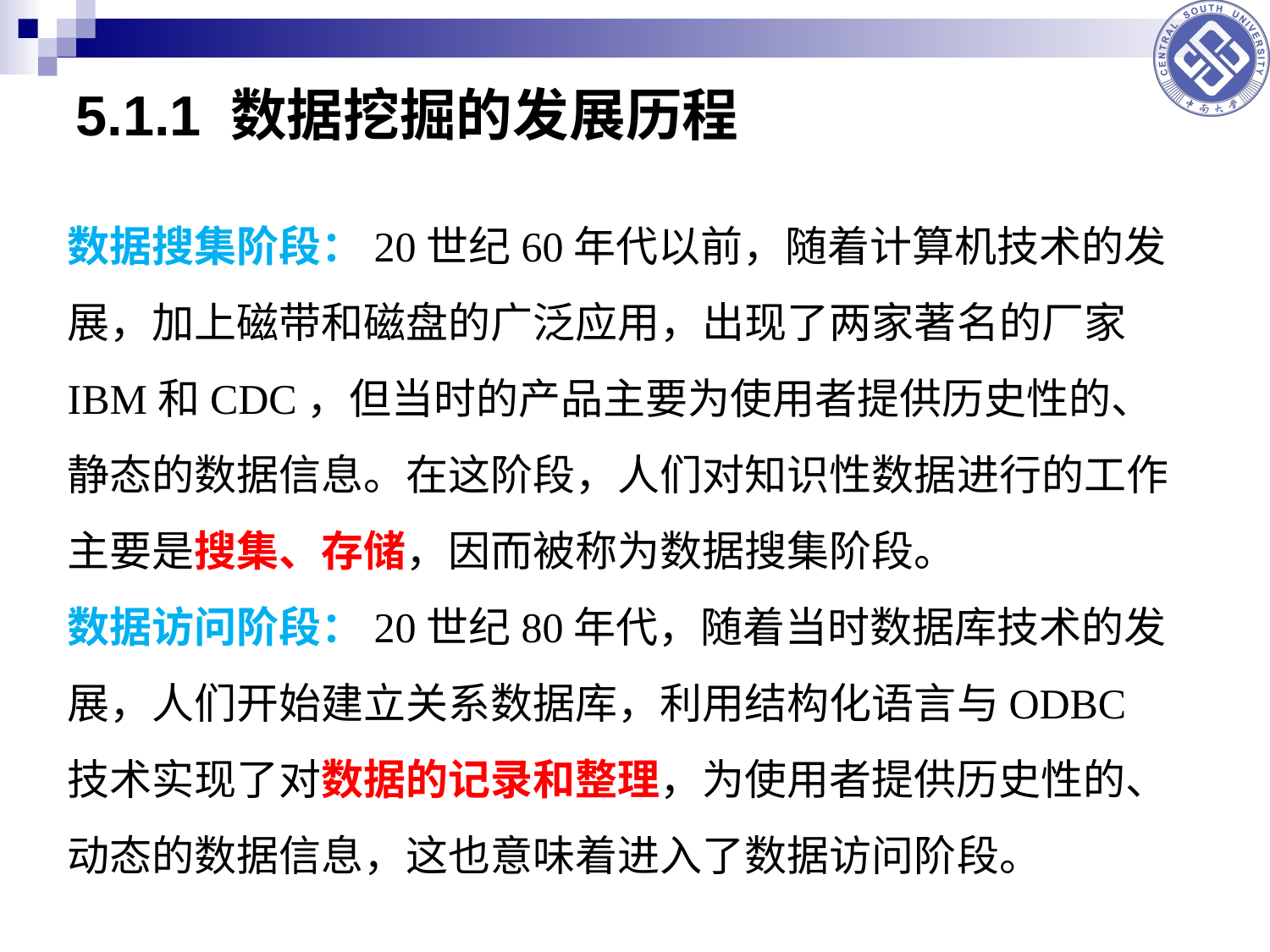

5.1.1 数据挖掘的发展历程
数据搜集阶段：20世纪60年代以前，随着计算机技术的发展，加上磁带和磁盘的广泛应用，出现了两家著名的厂家IBM和CDC，但当时的产品主要为使用者提供历史性的、静态的数据信息。在这阶段，人们对知识性数据进行的工作主要是搜集、存储，因而被称为数据搜集阶段。
数据访问阶段：20世纪80年代，随着当时数据库技术的发展，人们开始建立关系数据库，利用结构化语言与ODBC技术实现了对数据的记录和整理，为使用者提供历史性的、动态的数据信息，这也意味着进入了数据访问阶段。